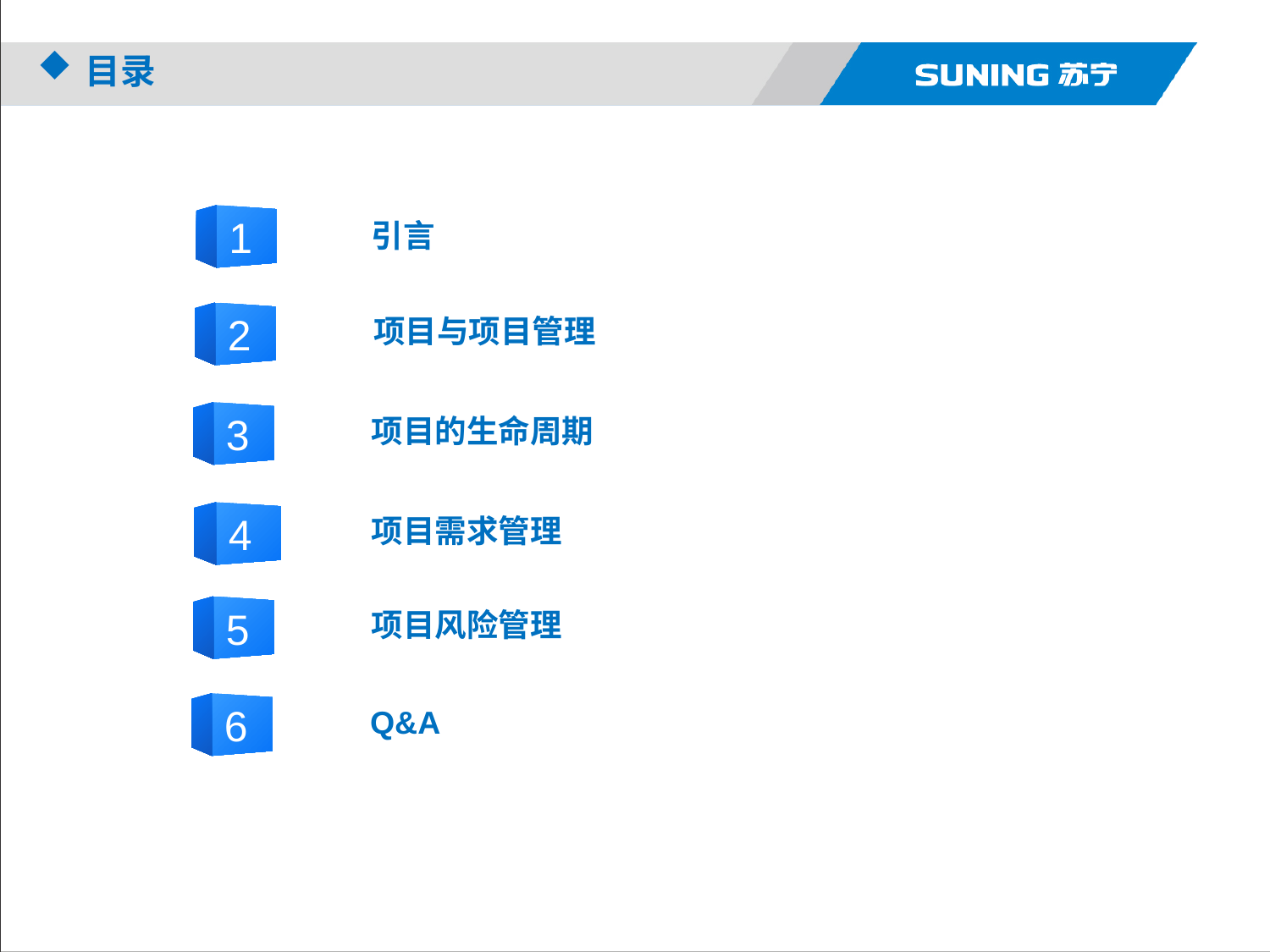

目录

1
引言
7
6

2
项目与项目管理

3
项目的生命周期

4
项目需求管理

5
项目风险管理
6

6
Q&A